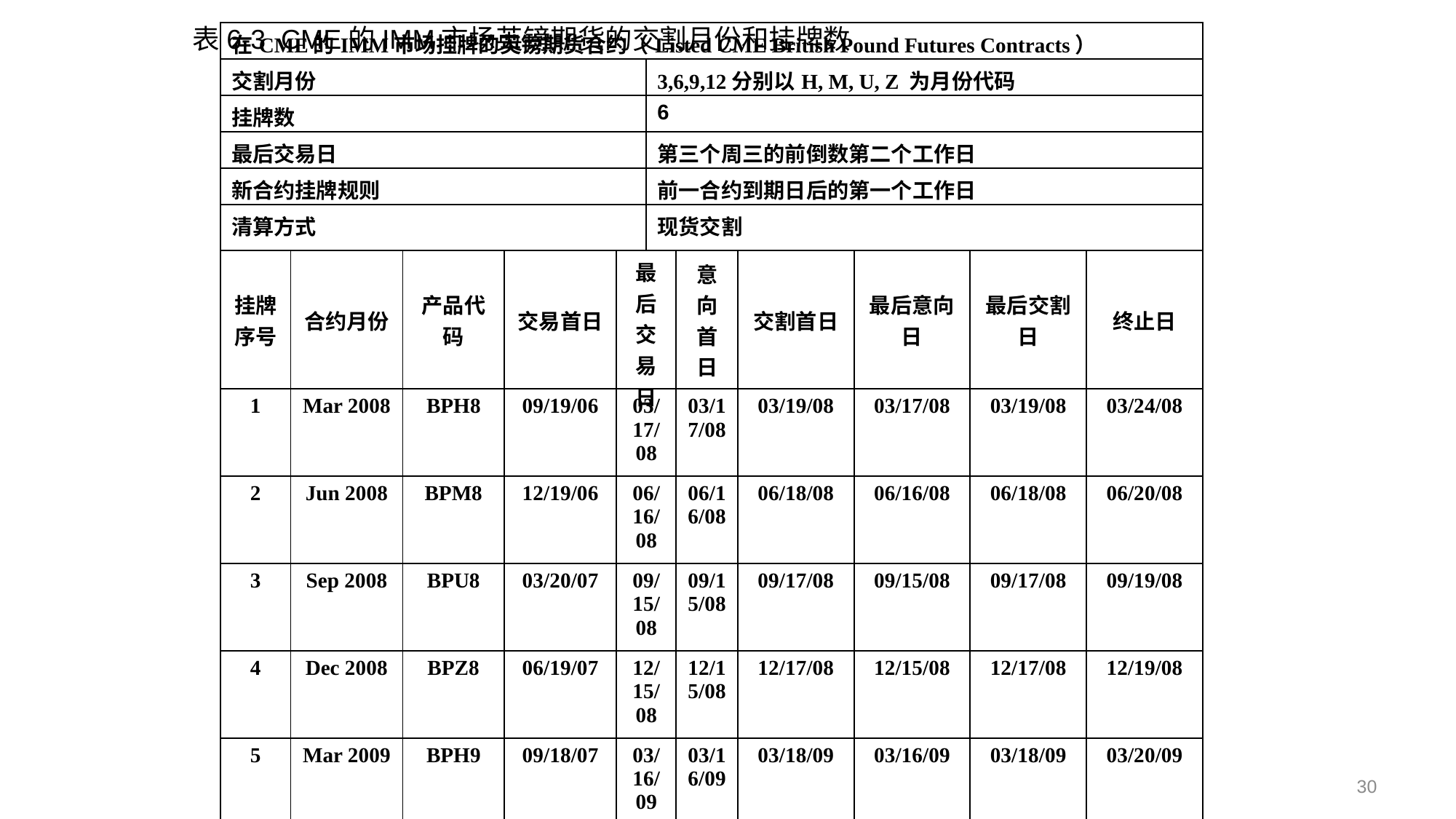

表6-3  CME的IMM市场英镑期货的交割月份和挂牌数
| 在CME的IMM市场挂牌的英镑期货合约（Listed CME British Pound Futures Contracts） |  |  |  |  |  |  |  |  |  |  |
| --- | --- | --- | --- | --- | --- | --- | --- | --- | --- | --- |
| 交割月份 |  |  |  |  | 3,6,9,12分别以H, M, U, Z 为月份代码 |  |  |  |  |  |
| 挂牌数 |  |  |  |  | 6 |  |  |  |  |  |
| 最后交易日 |  |  |  |  | 第三个周三的前倒数第二个工作日 |  |  |  |  |  |
| 新合约挂牌规则 |  |  |  |  | 前一合约到期日后的第一个工作日 |  |  |  |  |  |
| 清算方式 |  |  |  |  | 现货交割 |  |  |  |  |  |
| 挂牌序号 | 合约月份 | 产品代码 | 交易首日 | 最后交易日 |  | 意向首日 | 交割首日 | 最后意向日 | 最后交割日 | 终止日 |
| 1 | Mar 2008 | BPH8 | 09/19/06 | 03/17/08 |  | 03/17/08 | 03/19/08 | 03/17/08 | 03/19/08 | 03/24/08 |
| 2 | Jun 2008 | BPM8 | 12/19/06 | 06/16/08 |  | 06/16/08 | 06/18/08 | 06/16/08 | 06/18/08 | 06/20/08 |
| 3 | Sep 2008 | BPU8 | 03/20/07 | 09/15/08 |  | 09/15/08 | 09/17/08 | 09/15/08 | 09/17/08 | 09/19/08 |
| 4 | Dec 2008 | BPZ8 | 06/19/07 | 12/15/08 |  | 12/15/08 | 12/17/08 | 12/15/08 | 12/17/08 | 12/19/08 |
| 5 | Mar 2009 | BPH9 | 09/18/07 | 03/16/09 |  | 03/16/09 | 03/18/09 | 03/16/09 | 03/18/09 | 03/20/09 |
| 6 | Jun 2009 | BPM9 | 12/18/07 | 06/15/09 |  | 06/15/09 | 06/17/09 | 06/15/09 | 06/17/09 | 06/19/09 |
30